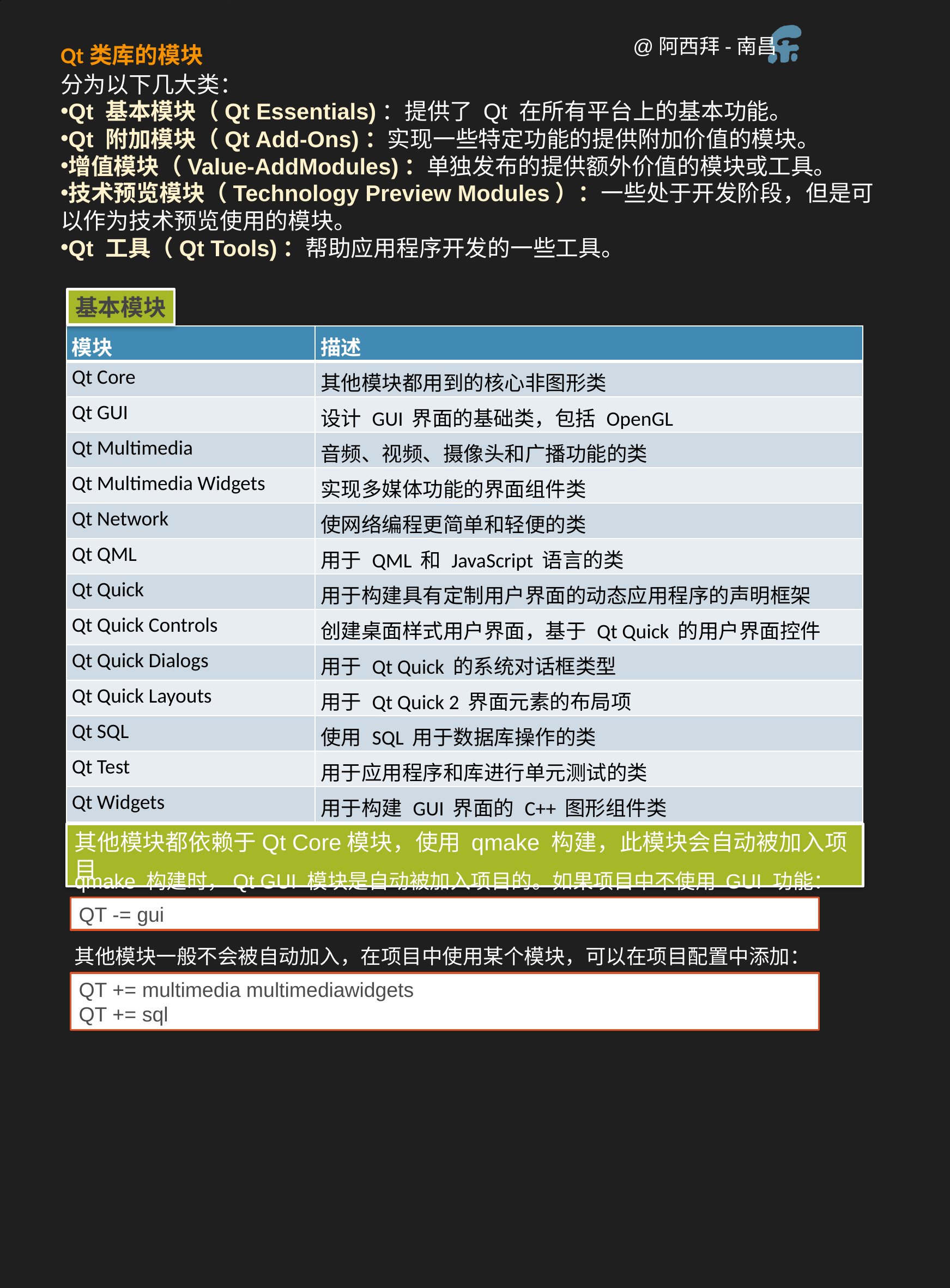

Qt类库的模块
分为以下几大类：
Qt 基本模块（Qt Essentials)：提供了 Qt 在所有平台上的基本功能。
Qt 附加模块（Qt Add-Ons)：实现一些特定功能的提供附加价值的模块。
增值模块（Value-AddModules)：单独发布的提供额外价值的模块或工具。
技术预览模块（Technology Preview Modules）：一些处于开发阶段，但是可以作为技术预览使用的模块。
Qt 工具（Qt Tools)：帮助应用程序开发的一些工具。
基本模块
| 模块 | 描述 |
| --- | --- |
| Qt Core | 其他模块都用到的核心非图形类 |
| Qt GUI | 设计 GUI 界面的基础类，包括 OpenGL |
| Qt Multimedia | 音频、视频、摄像头和广播功能的类 |
| Qt Multimedia Widgets | 实现多媒体功能的界面组件类 |
| Qt Network | 使网络编程更简单和轻便的类 |
| Qt QML | 用于 QML 和 JavaScript 语言的类 |
| Qt Quick | 用于构建具有定制用户界面的动态应用程序的声明框架 |
| Qt Quick Controls | 创建桌面样式用户界面，基于 Qt Quick 的用户界面控件 |
| Qt Quick Dialogs | 用于 Qt Quick 的系统对话框类型 |
| Qt Quick Layouts | 用于 Qt Quick 2 界面元素的布局项 |
| Qt SQL | 使用 SQL 用于数据库操作的类 |
| Qt Test | 用于应用程序和库进行单元测试的类 |
| Qt Widgets | 用于构建 GUI 界面的 C++ 图形组件类 |
其他模块都依赖于Qt Core模块，使用 qmake 构建，此模块会自动被加入项目
qmake 构建时，Qt GUI 模块是自动被加入项目的。如果项目中不使用 GUI 功能：
QT -= gui
其他模块一般不会被自动加入，在项目中使用某个模块，可以在项目配置中添加：
QT += multimedia multimediawidgets
QT += sql